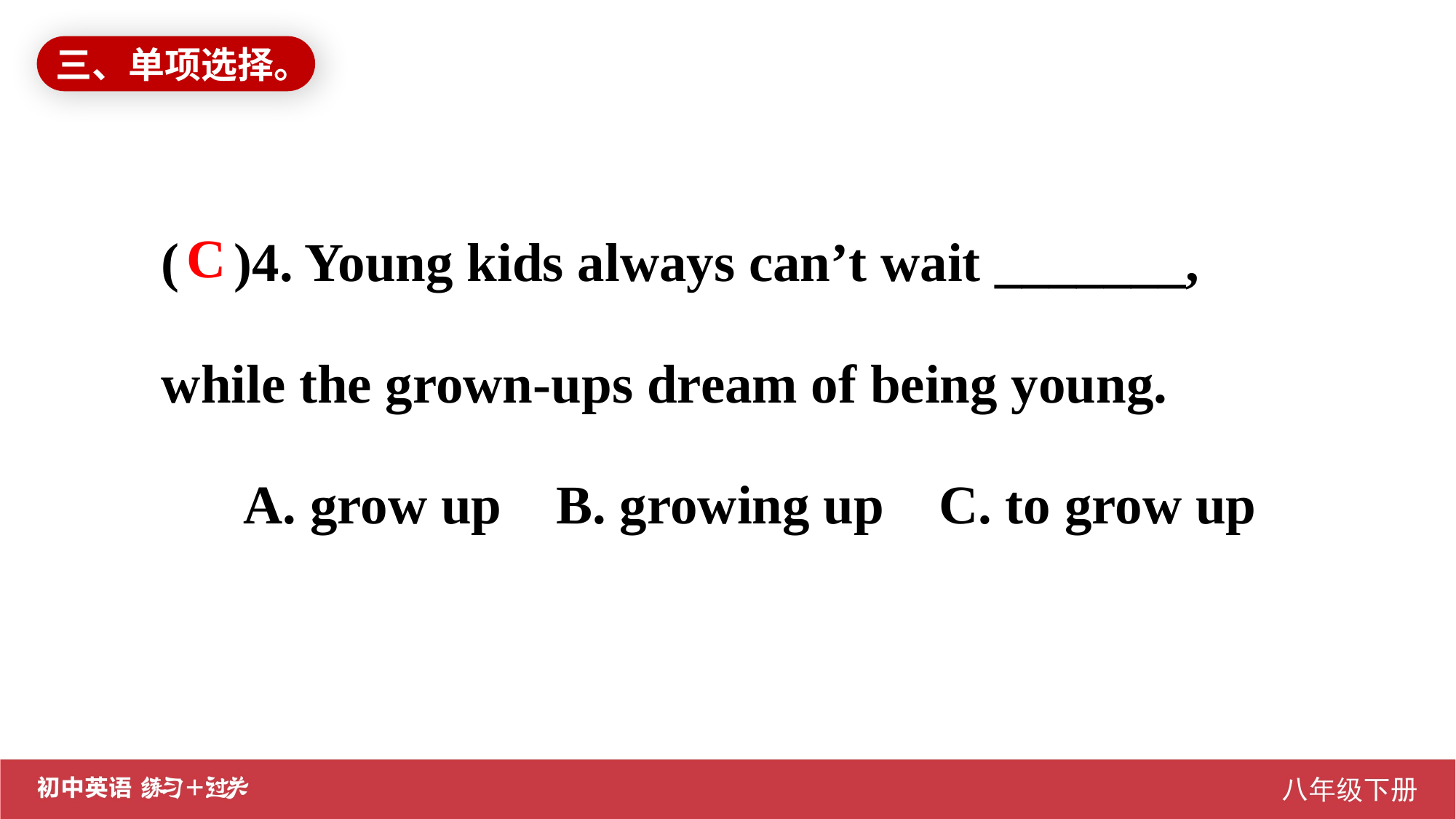

三、单项选择。
(    )4. Young kids always can’t wait _______,  while the grown-ups dream of being young.
      A. grow up    B. growing up    C. to grow up
C